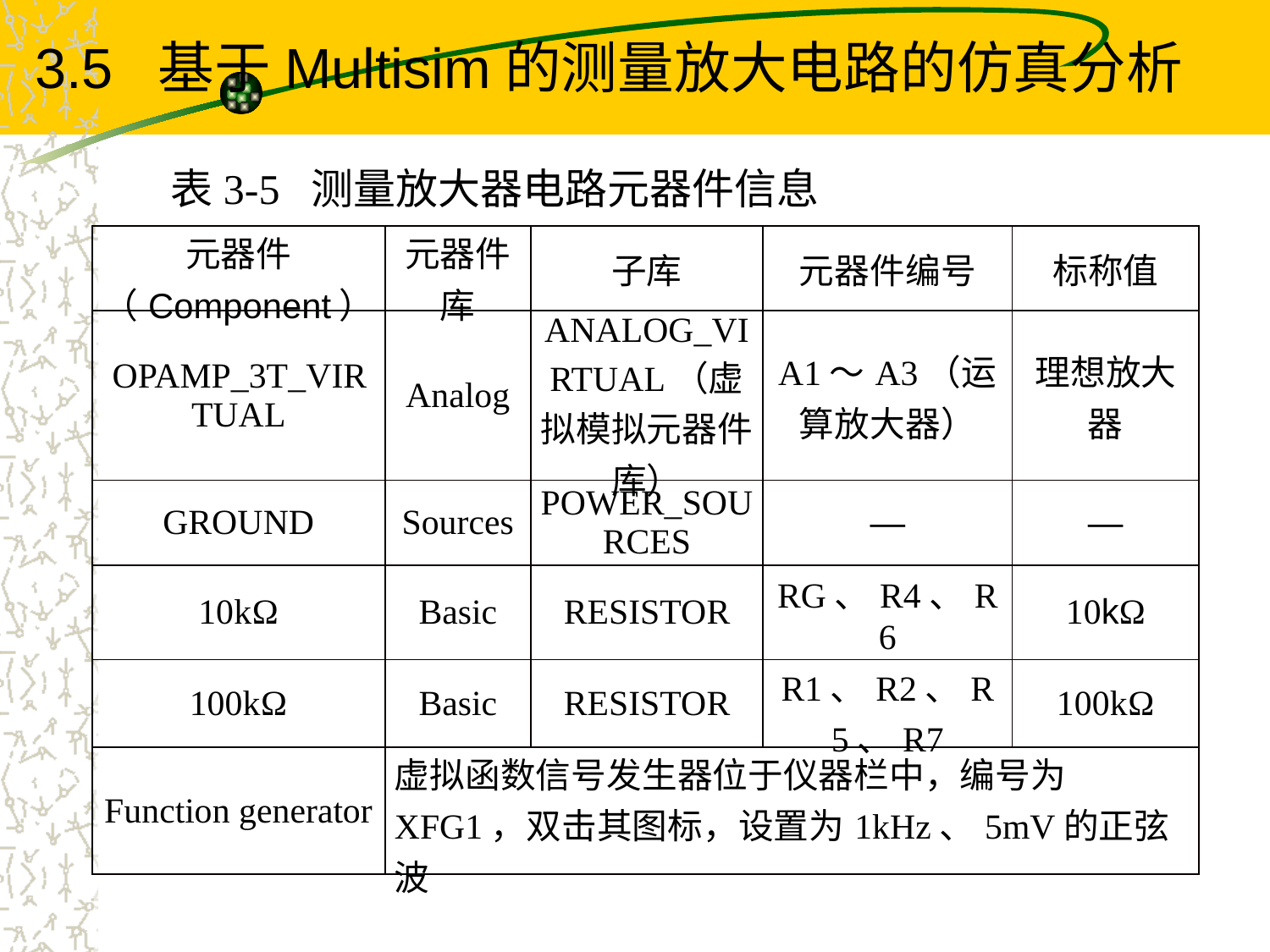

3.5  基于Multisim的测量放大电路的仿真分析
表3-5  测量放大器电路元器件信息
| 元器件（Component） | 元器件库 | 子库 | 元器件编号 | 标称值 |
| --- | --- | --- | --- | --- |
| OPAMP\_3T\_VIRTUAL | Analog | ANALOG\_VIRTUAL（虚拟模拟元器件库） | A1～A3（运算放大器） | 理想放大器 |
| GROUND | Sources | POWER\_SOURCES | — | — |
| 10kΩ | Basic | RESISTOR | RG、R4、R6 | 10kΩ |
| 100kΩ | Basic | RESISTOR | R1、R2、R5、R7 | 100kΩ |
| Function generator | 虚拟函数信号发生器位于仪器栏中，编号为XFG1，双击其图标，设置为1kHz、5mV的正弦波 |  |  |  |